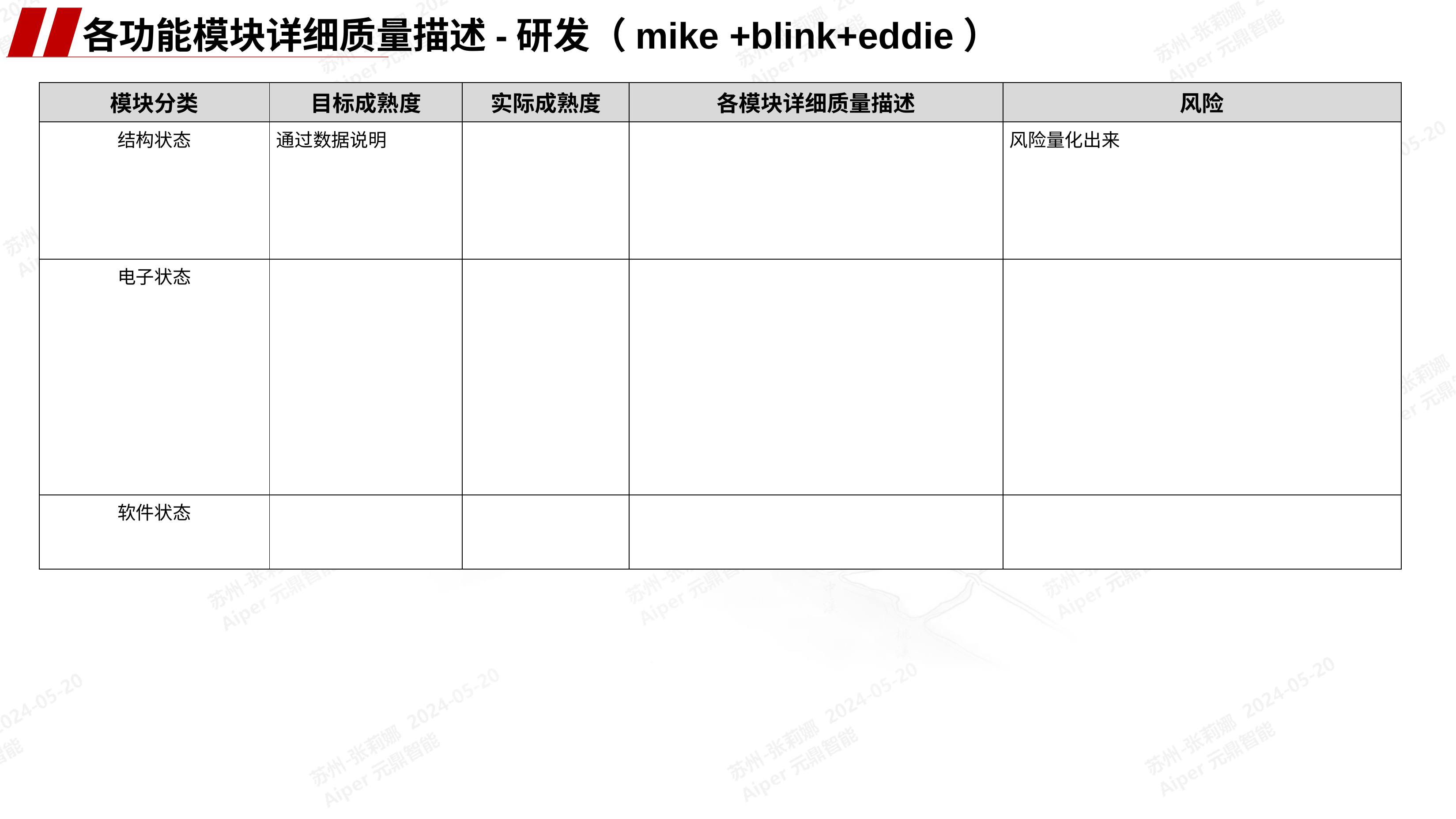

各功能模块详细质量描述-研发（mike +blink+eddie）

| 模块分类 | 目标成熟度 | 实际成熟度 | 各模块详细质量描述 | 风险 |
| --- | --- | --- | --- | --- |
| 结构状态 | 通过数据说明 |  |  | 风险量化出来 |
| 电子状态 |  |  |  |  |
| 软件状态 |  |  |  |  |